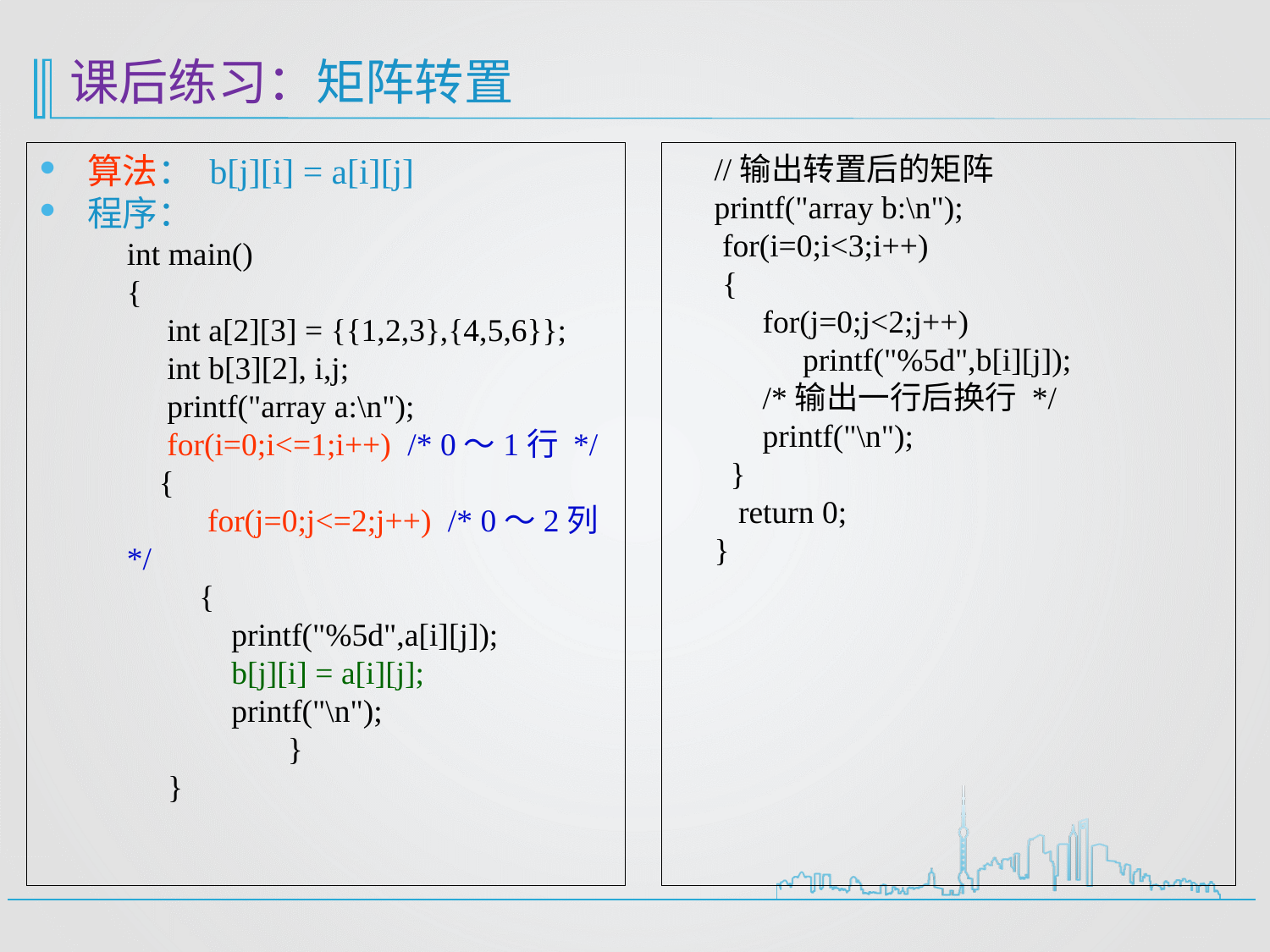

课后练习：矩阵转置
算法： b[j][i] = a[i][j]
程序：
int main()
{
     int a[2][3] = {{1,2,3},{4,5,6}};
     int b[3][2], i,j;
     printf("array a:\n");
     for(i=0;i<=1;i++)  /* 0～1行 */
    {
          for(j=0;j<=2;j++)  /* 0～2列 */
         {
             printf("%5d",a[i][j]);
             b[j][i] = a[i][j];
             printf("\n");
                    }
           }

//输出转置后的矩阵
printf("array b:\n");
 for(i=0;i<3;i++)
 {
      for(j=0;j<2;j++)
           printf("%5d",b[i][j]);
      /*输出一行后换行 */
      printf("\n");
  }
   return 0;
}